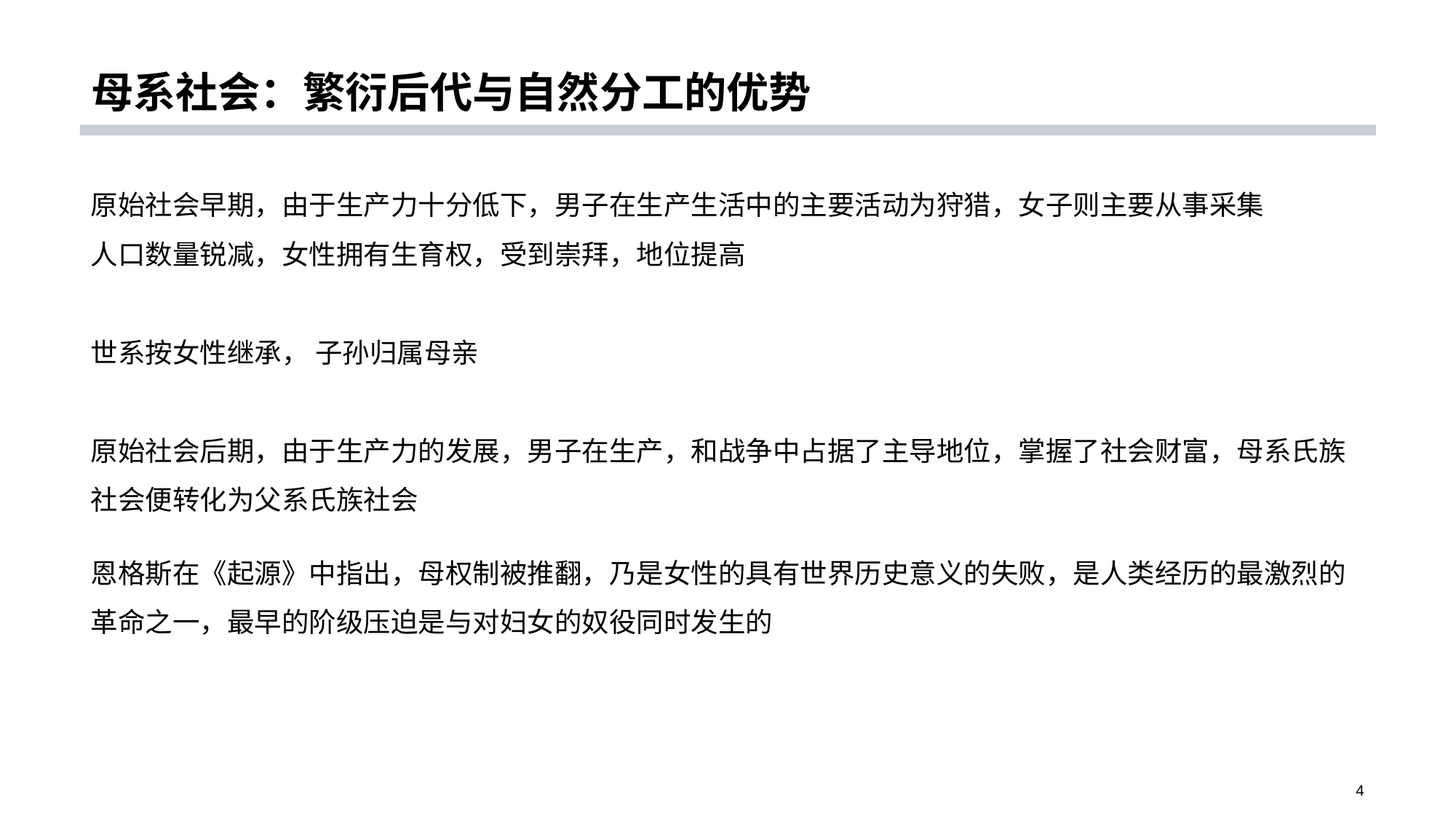

# 母系社会：繁衍后代与自然分工的优势
原始社会早期，由于生产力十分低下，男子在生产生活中的主要活动为狩猎，女子则主要从事采集
人口数量锐减，女性拥有生育权，受到崇拜，地位提高

世系按女性继承， 子孙归属母亲

原始社会后期，由于生产力的发展，男子在生产，和战争中占据了主导地位，掌握了社会财富，母系氏族社会便转化为父系氏族社会
恩格斯在《起源》中指出，母权制被推翻，乃是女性的具有世界历史意义的失败，是人类经历的最激烈的革命之一，最早的阶级压迫是与对妇女的奴役同时发生的
4